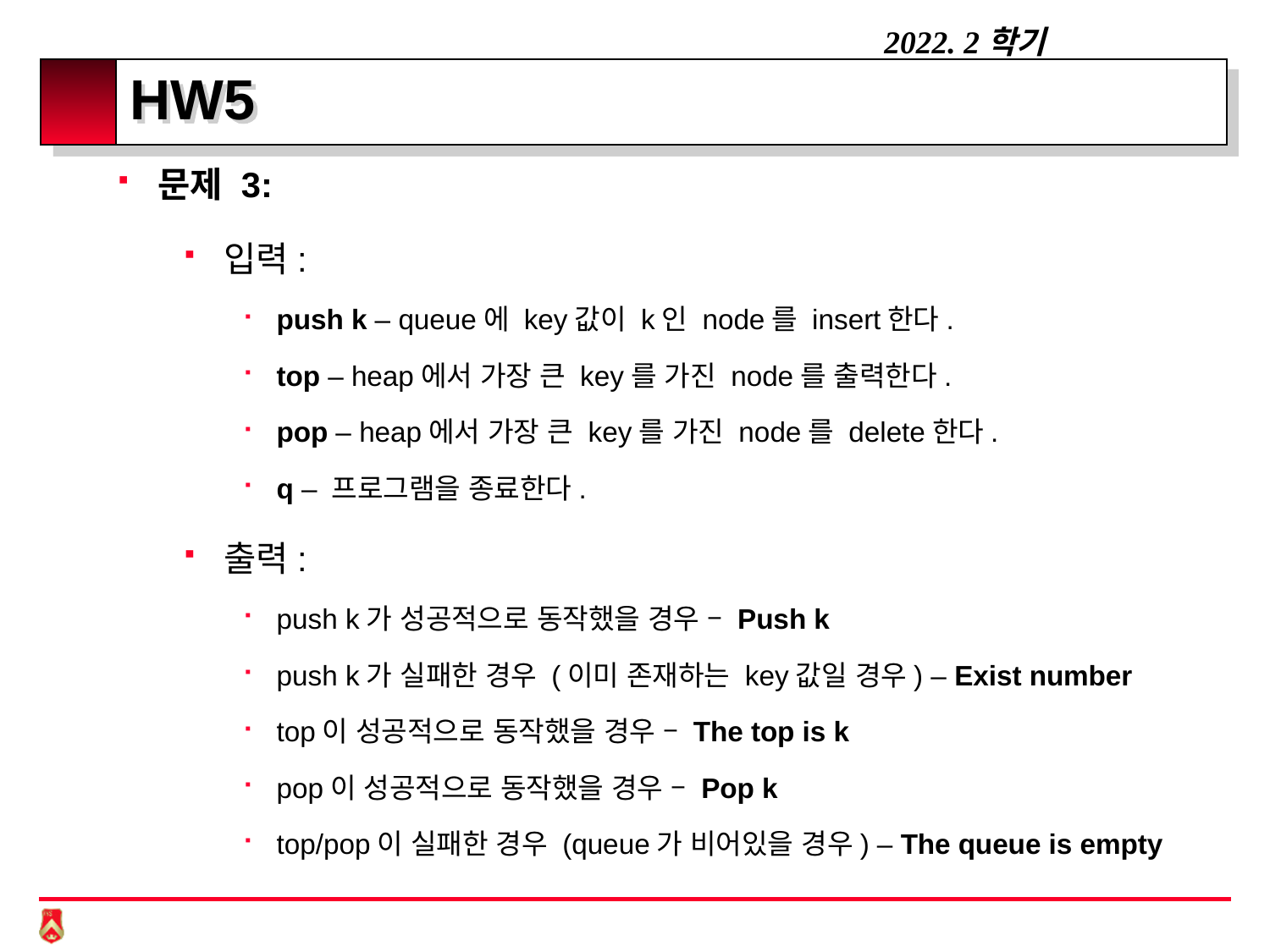

# HW5
문제 3:
입력:
push k – queue에 key값이 k인 node를 insert한다.
top – heap에서 가장 큰 key를 가진 node를 출력한다.
pop – heap에서 가장 큰 key를 가진 node를 delete한다.
q – 프로그램을 종료한다.
출력:
push k가 성공적으로 동작했을 경우 – Push k
push k가 실패한 경우 (이미 존재하는 key값일 경우) – Exist number
top이 성공적으로 동작했을 경우 – The top is k
pop이 성공적으로 동작했을 경우 – Pop k
top/pop이 실패한 경우 (queue가 비어있을 경우) – The queue is empty